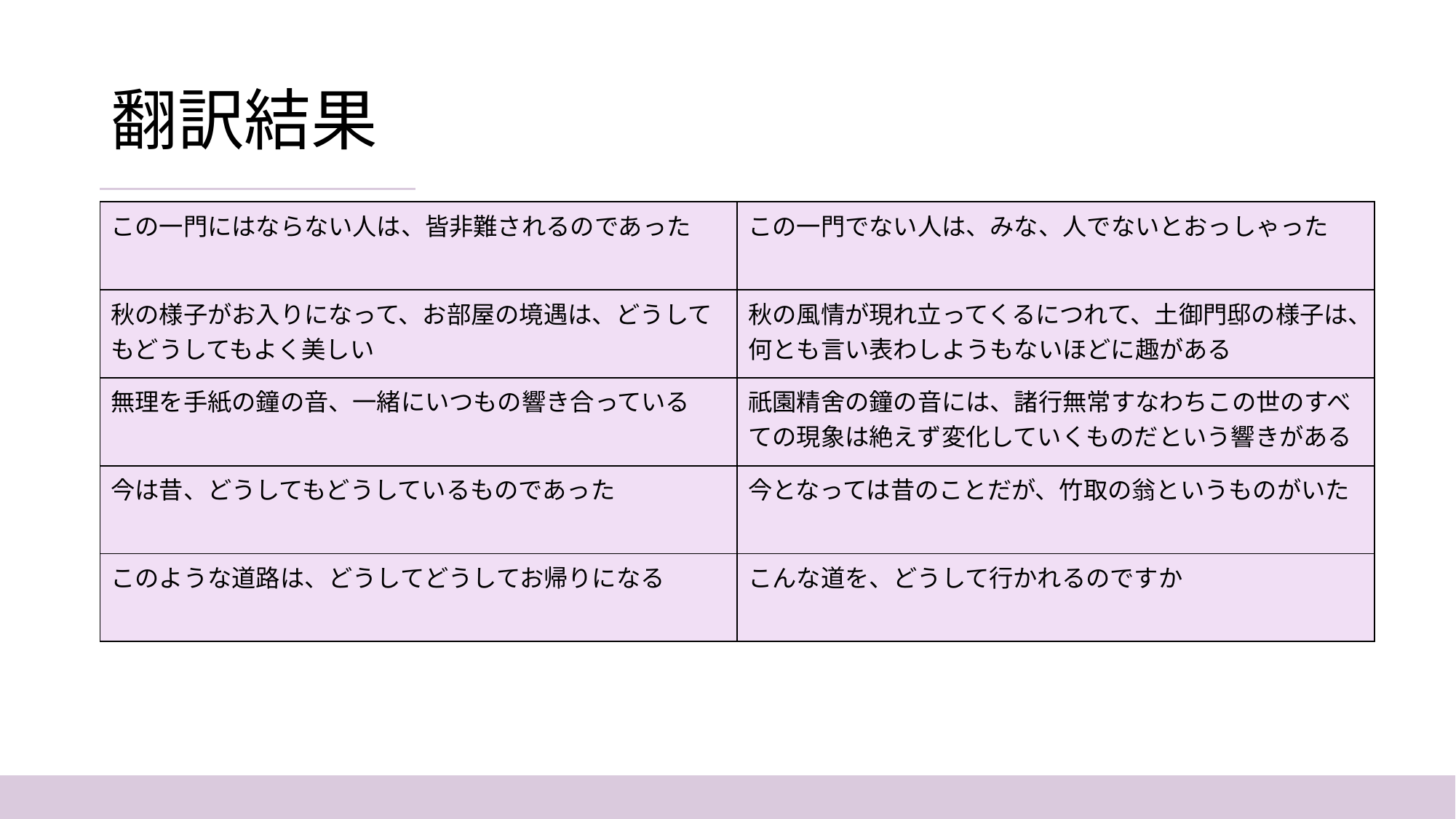

# 翻訳結果
| この一門にはならない人は、皆非難されるのであった | この⼀⾨でない⼈は、みな、⼈でないとおっしゃった |
| --- | --- |
| 秋の様子がお入りになって、お部屋の境遇は、どうしてもどうしてもよく美しい | 秋の風情が現れ立ってくるにつれて、土御門邸の様子は、何とも言い表わしようもないほどに趣がある |
| 無理を手紙の鐘の音、一緒にいつもの響き合っている | 祇園精舍の鐘の⾳には、諸⾏無常すなわちこの世のすべての現象は絶えず変化していくものだという響きがある |
| 今は昔、どうしてもどうしているものであった | 今となっては昔のことだが、竹取の翁というものがいた |
| このような道路は、どうしてどうしてお帰りになる | こんな道を、どうして行かれるのですか |